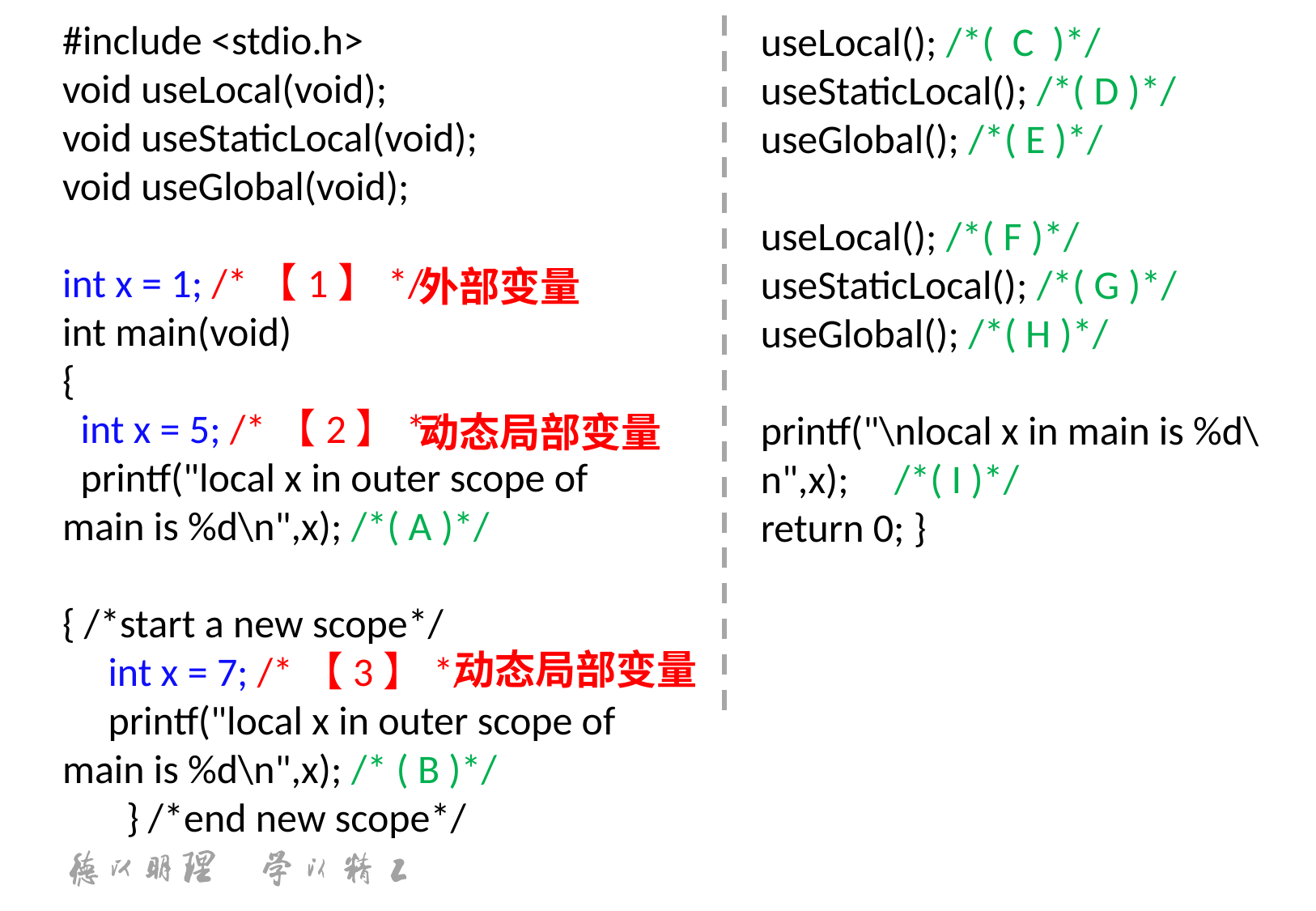

#include <stdio.h>
void useLocal(void);
void useStaticLocal(void);
void useGlobal(void);

int x = 1; /*【1】*/
int main(void)
{
  int x = 5; /*【2】*/
  printf("local x in outer scope of   main is %d\n",x); /*( A )*/

{ /*start a new scope*/
     int x = 7; /*【3】*/
     printf("local x in outer scope of main is %d\n",x); /* ( B )*/
       } /*end new scope*/

useLocal(); /*(  C  )*/
useStaticLocal(); /*( D )*/
useGlobal(); /*( E )*/

useLocal(); /*( F )*/
useStaticLocal(); /*( G )*/
useGlobal(); /*( H )*/

printf("\nlocal x in main is %d\n",x);     /*( I )*/
return 0; }
外部变量
动态局部变量
动态局部变量
2